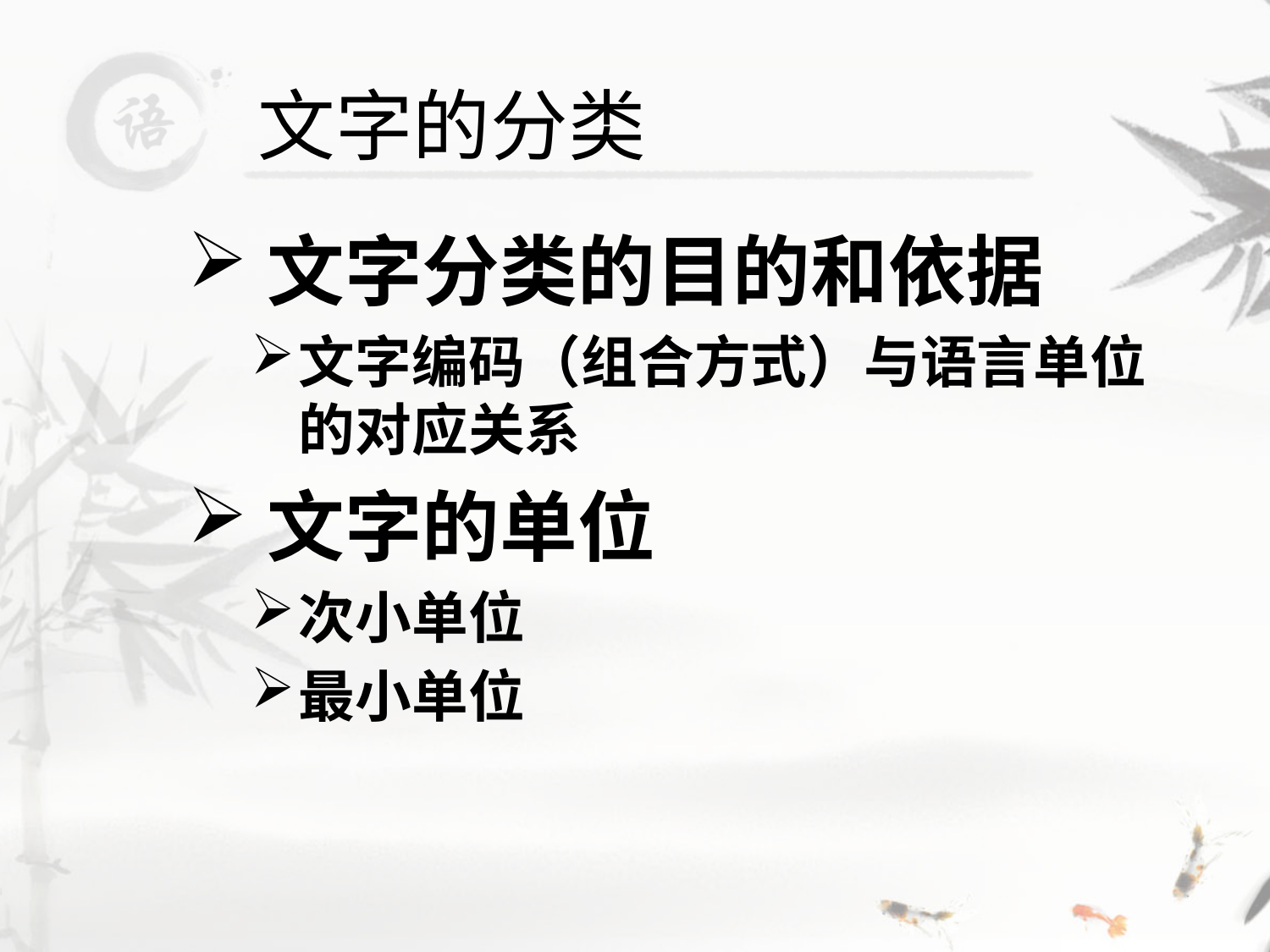

# 文字的分类
文字分类的目的和依据
文字编码（组合方式）与语言单位的对应关系
文字的单位
次小单位
最小单位